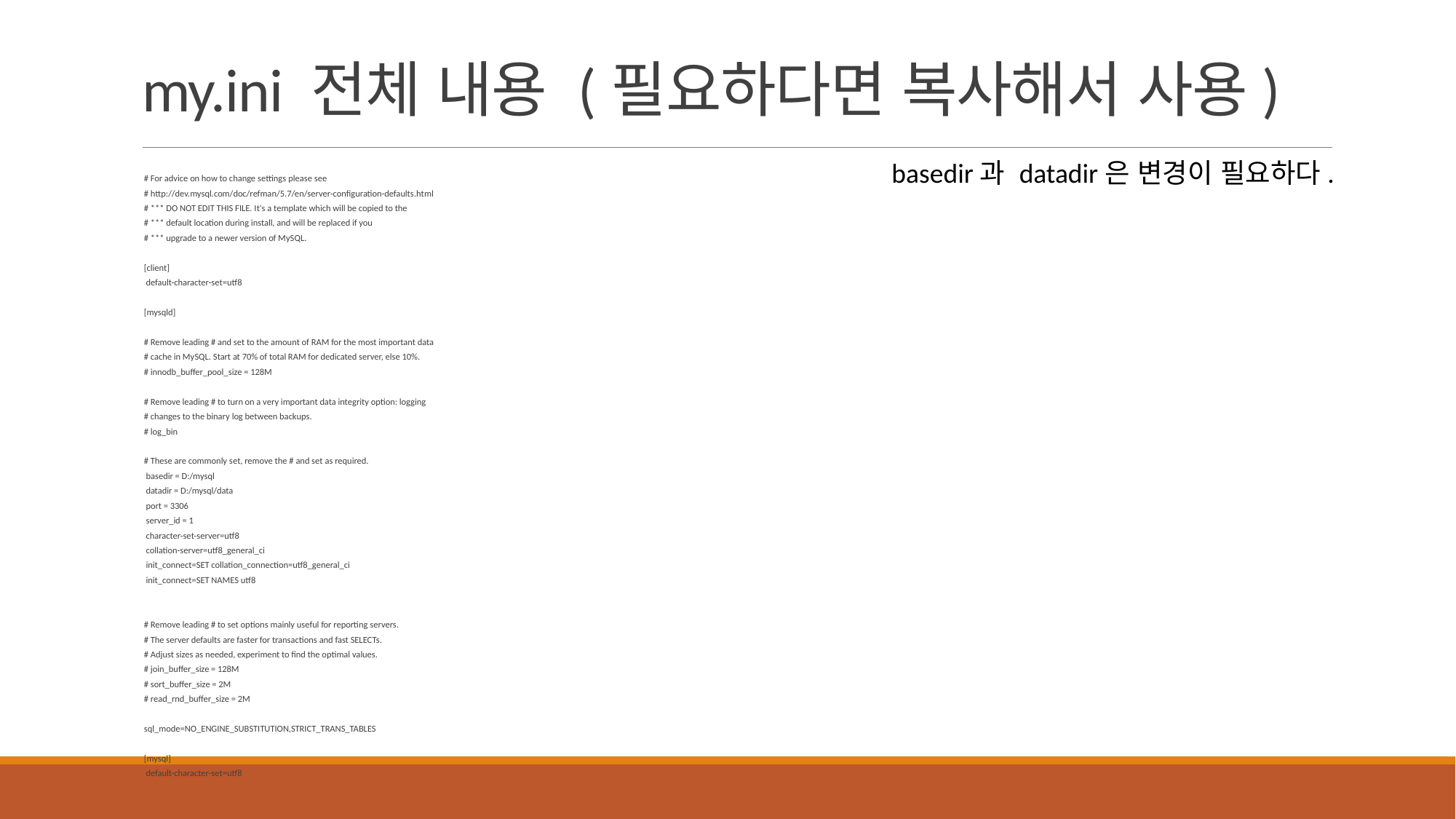

# my.ini 전체 내용 (필요하다면 복사해서 사용)
basedir과 datadir은 변경이 필요하다.
# For advice on how to change settings please see
# http://dev.mysql.com/doc/refman/5.7/en/server-configuration-defaults.html
# *** DO NOT EDIT THIS FILE. It's a template which will be copied to the
# *** default location during install, and will be replaced if you
# *** upgrade to a newer version of MySQL.

[client]
 default-character-set=utf8

[mysqld]

# Remove leading # and set to the amount of RAM for the most important data
# cache in MySQL. Start at 70% of total RAM for dedicated server, else 10%.
# innodb_buffer_pool_size = 128M

# Remove leading # to turn on a very important data integrity option: logging
# changes to the binary log between backups.
# log_bin

# These are commonly set, remove the # and set as required.
 basedir = D:/mysql
 datadir = D:/mysql/data
 port = 3306
 server_id = 1
 character-set-server=utf8
 collation-server=utf8_general_ci
 init_connect=SET collation_connection=utf8_general_ci
 init_connect=SET NAMES utf8

# Remove leading # to set options mainly useful for reporting servers.
# The server defaults are faster for transactions and fast SELECTs.
# Adjust sizes as needed, experiment to find the optimal values.
# join_buffer_size = 128M
# sort_buffer_size = 2M
# read_rnd_buffer_size = 2M

sql_mode=NO_ENGINE_SUBSTITUTION,STRICT_TRANS_TABLES

[mysql]
 default-character-set=utf8